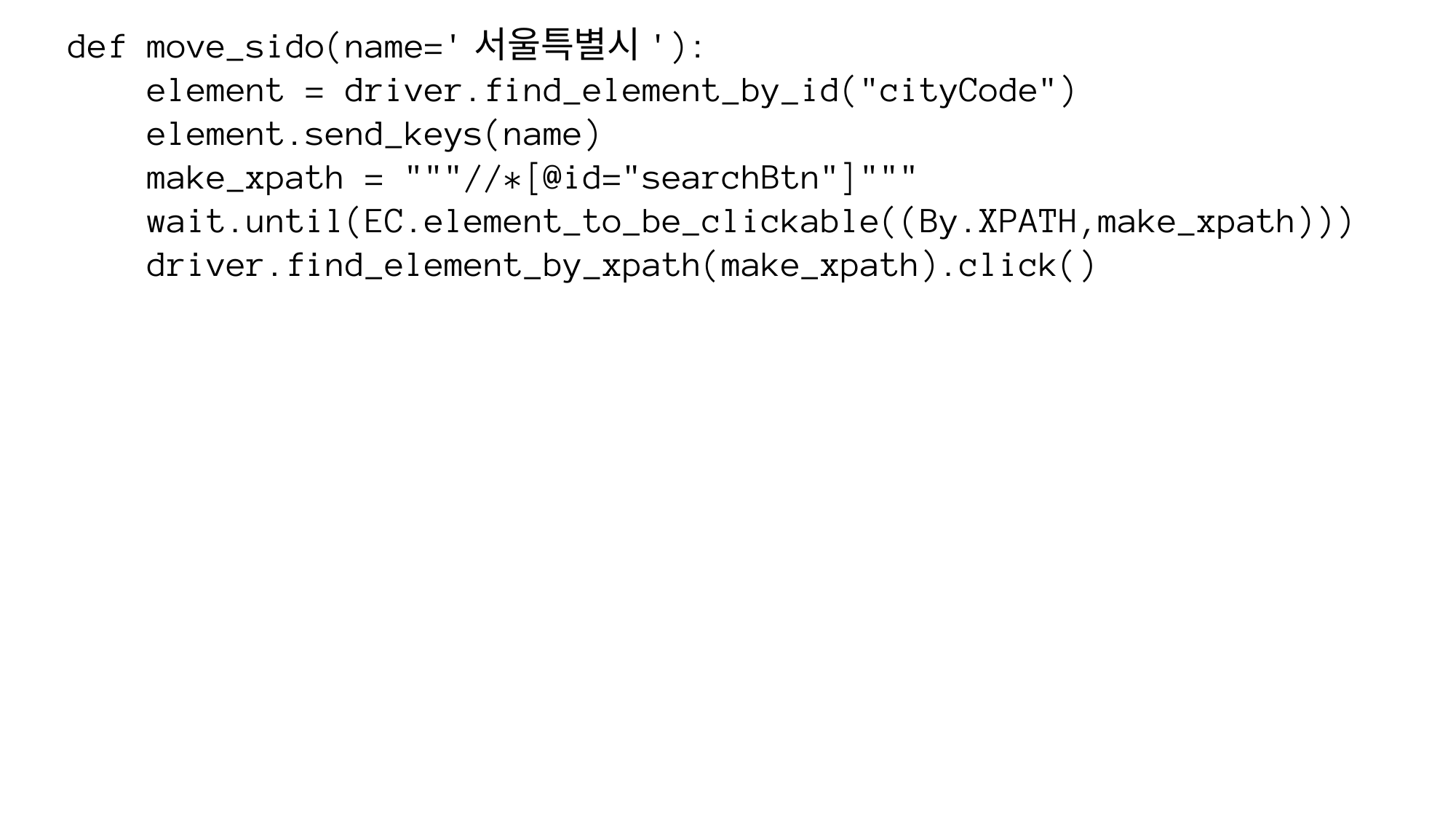

def move_sido(name='서울특별시'):
    element = driver.find_element_by_id("cityCode")
    element.send_keys(name)
    make_xpath = """//*[@id="searchBtn"]"""
    wait.until(EC.element_to_be_clickable((By.XPATH,make_xpath)))
    driver.find_element_by_xpath(make_xpath).click()